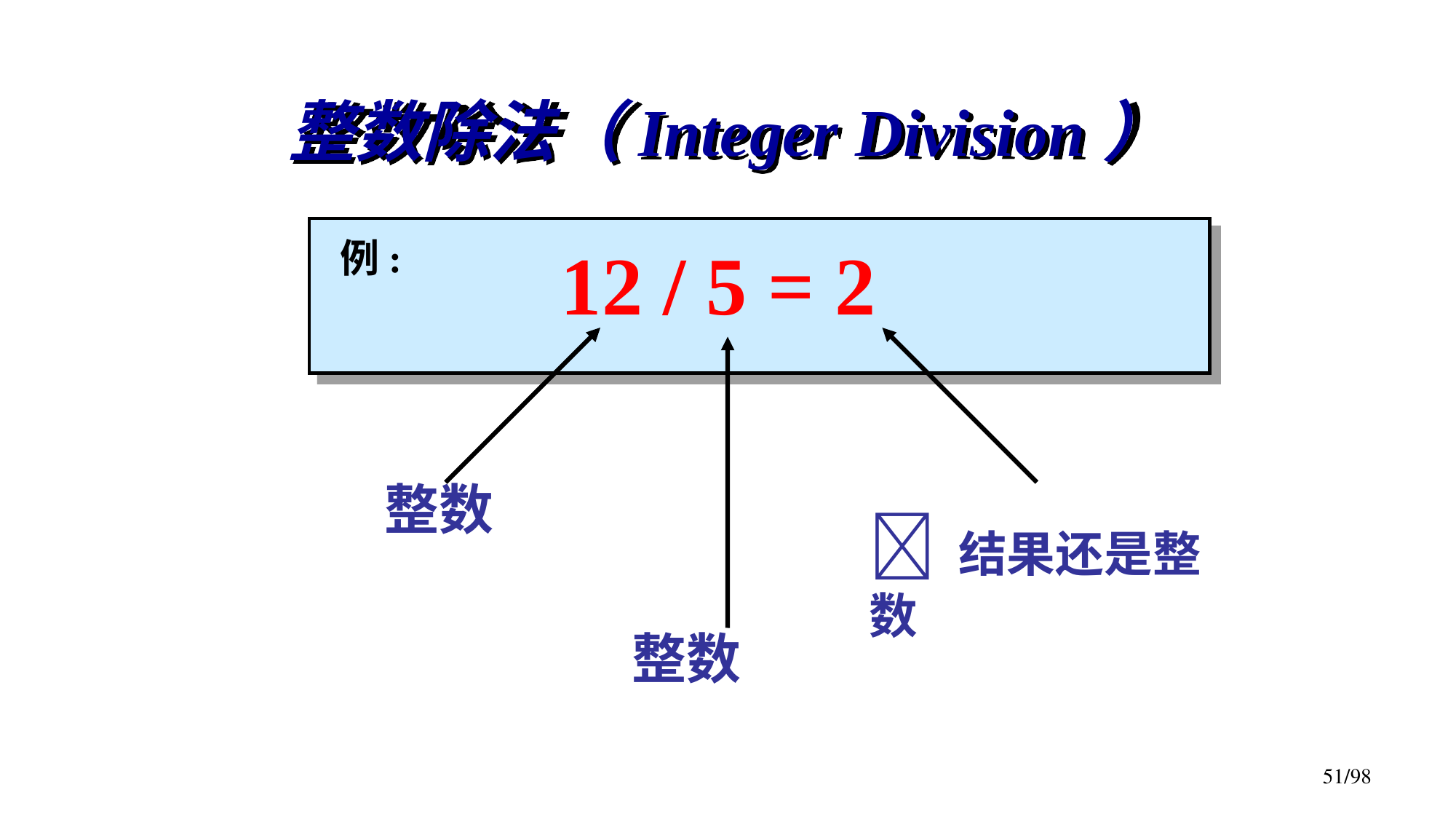

# 整数除法（Integer Division）
例:

12 / 5 = 2

整数

∴ 结果还是整数

整数